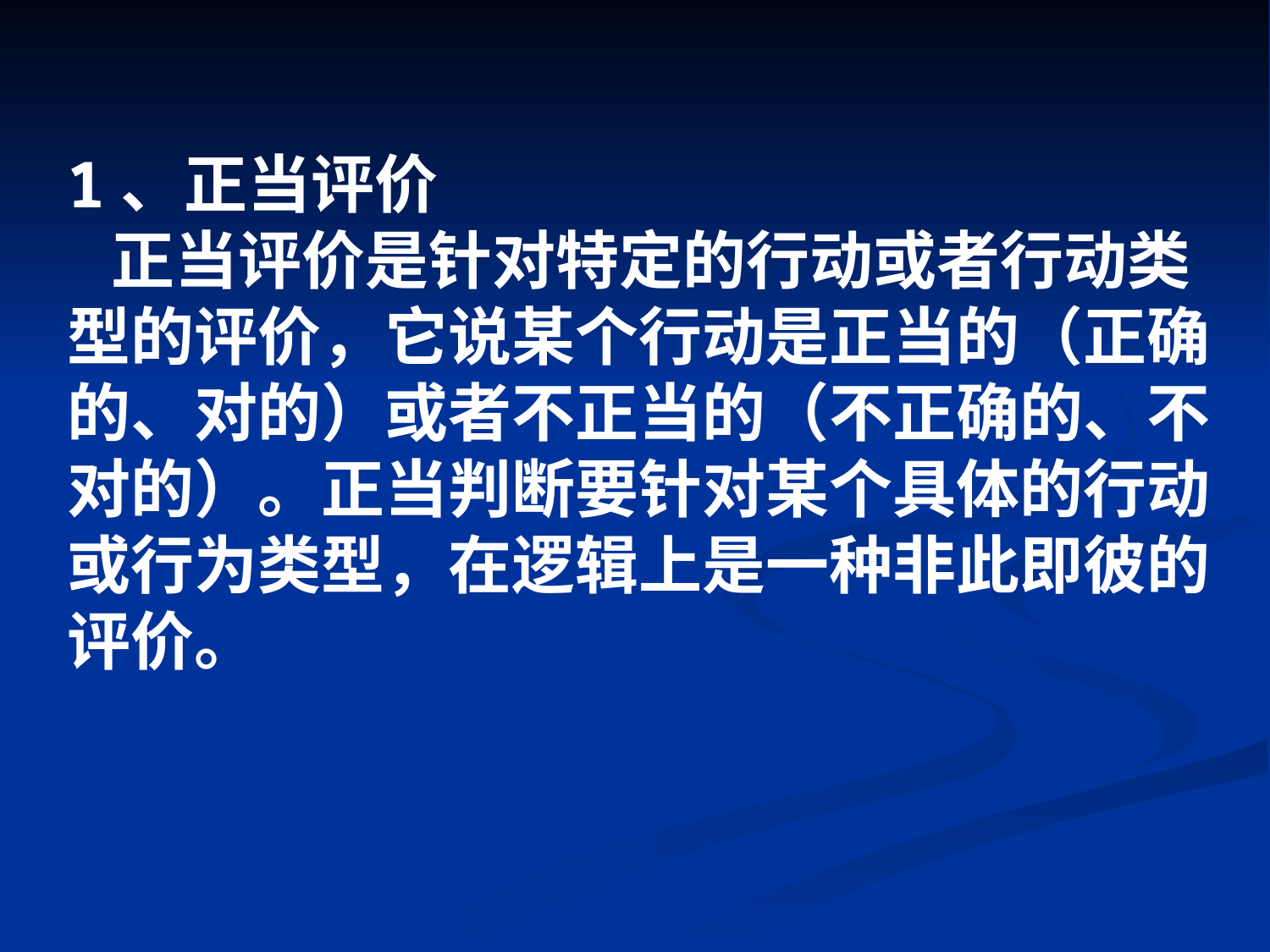

1、正当评价
  正当评价是针对特定的行动或者行动类型的评价，它说某个行动是正当的（正确的、对的）或者不正当的（不正确的、不对的）。正当判断要针对某个具体的行动或行为类型，在逻辑上是一种非此即彼的评价。